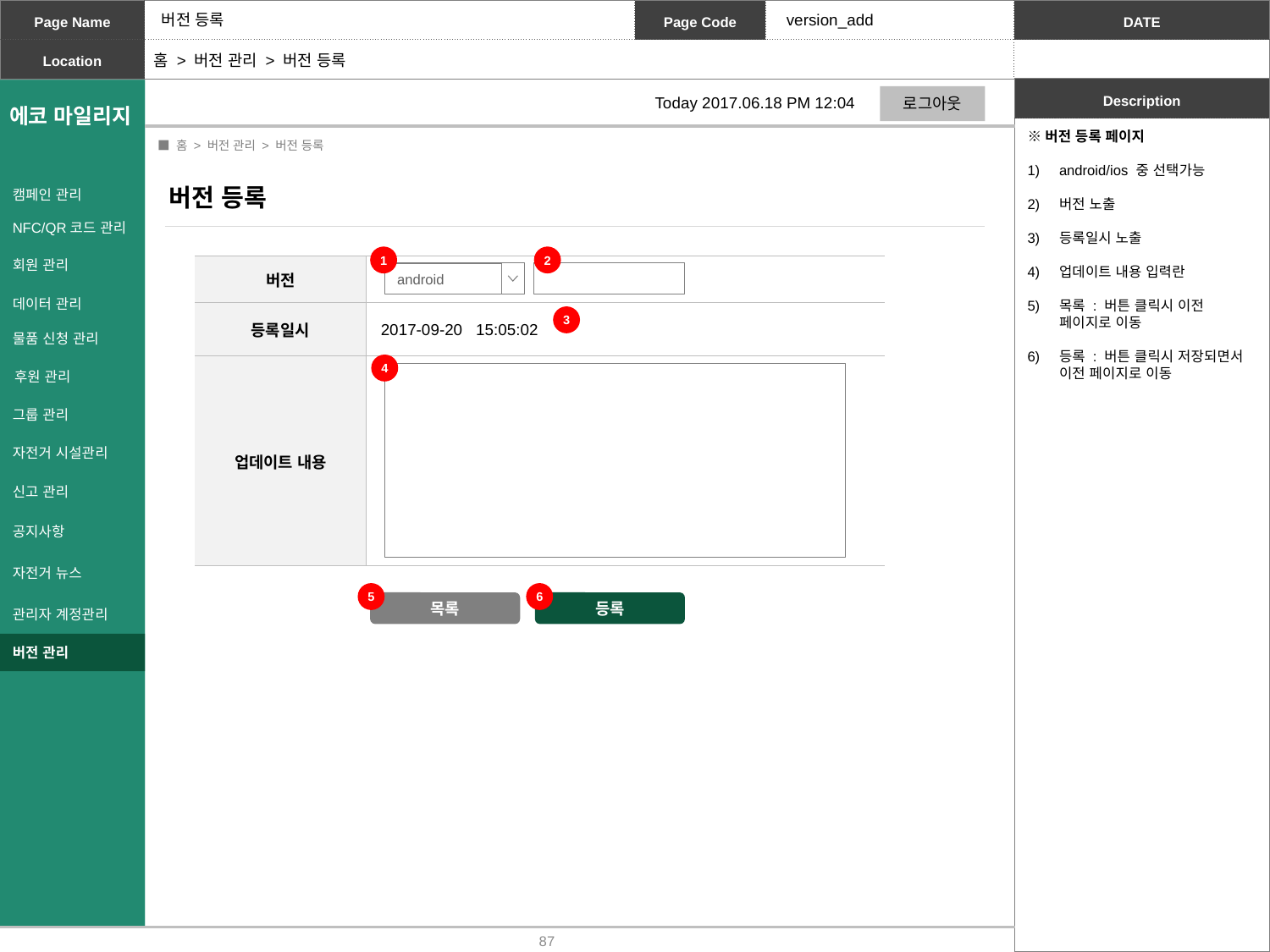

버전 등록
version_add
홈 > 버전 관리 > 버전 등록

로그아웃
Today 2017.06.18 PM 12:04
에코 마일리지
※버전 등록 페이지

android/ios 중 선택가능

버전 노출

등록일시 노출

업데이트 내용 입력란

목록 : 버튼 클릭시 이전 페이지로 이동

등록 : 버튼 클릭시 저장되면서 이전 페이지로 이동
   ■ 홈 > 버전 관리 > 버전 등록
버전 등록
캠페인 관리
NFC/QR코드 관리
회원 관리
데이터 관리
물품 신청 관리
후원 관리
그룹 관리
자전거 시설관리
신고 관리
공지사항
자전거 뉴스
1
2
| 버전 |  |
| --- | --- |
| 등록일시 | 2017-09-20 15:05:02 |
| 업데이트 내용 |  |
android

3
4

5
6
목록
등록
관리자 계정관리
버전 관리

87